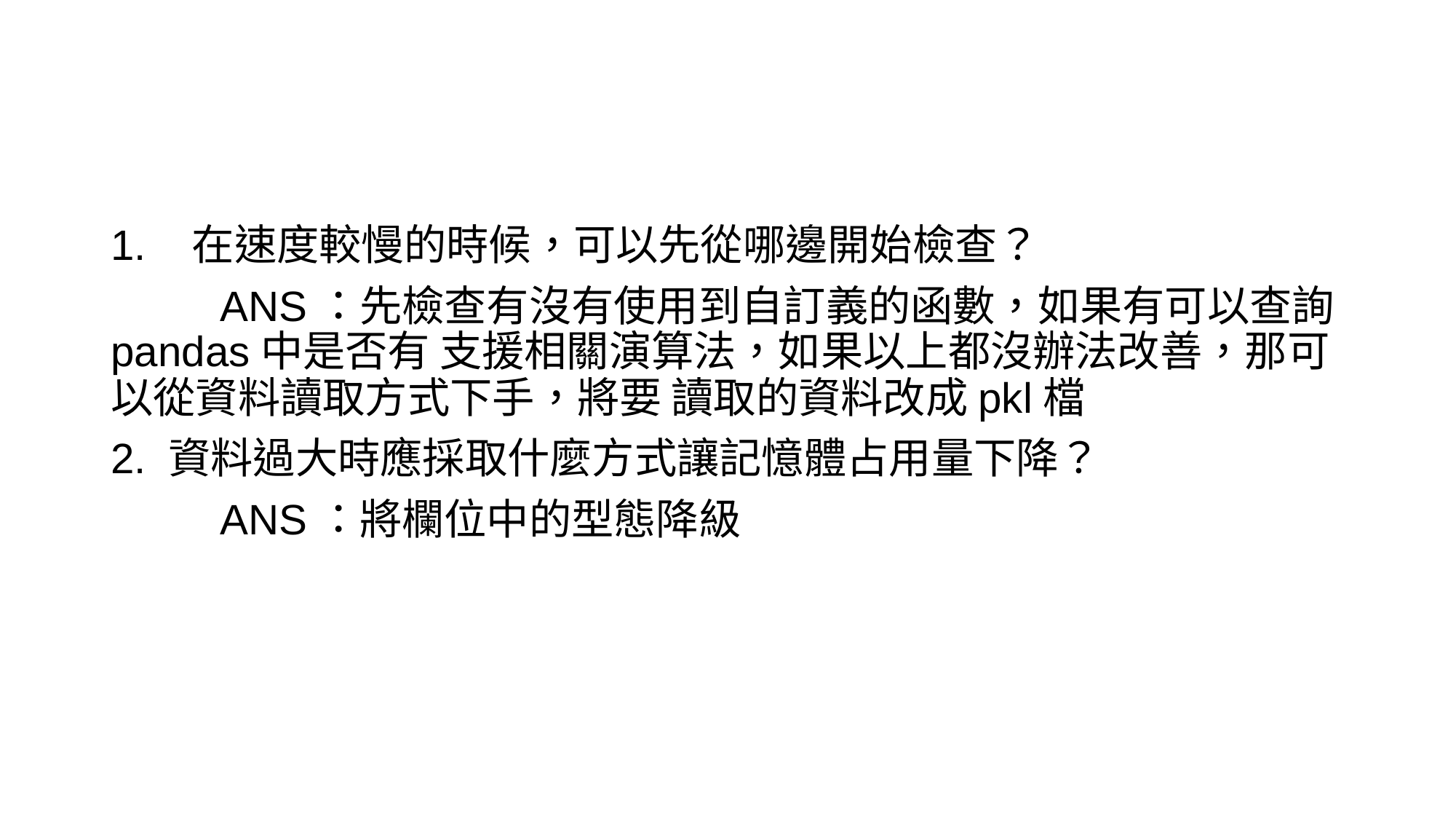

#
 在速度較慢的時候，可以先從哪邊開始檢查？
	ANS：先檢查有沒有使⽤到⾃訂義的函數，如果有可以查詢pandas中是否有 ⽀援相關演算法，如果以上都沒辦法改善，那可以從資料讀取⽅式下⼿，將要 讀取的資料改成pkl檔
2. 資料過⼤時應採取什麼⽅式讓記憶體占⽤量下降？
	ANS：將欄位中的型態降級